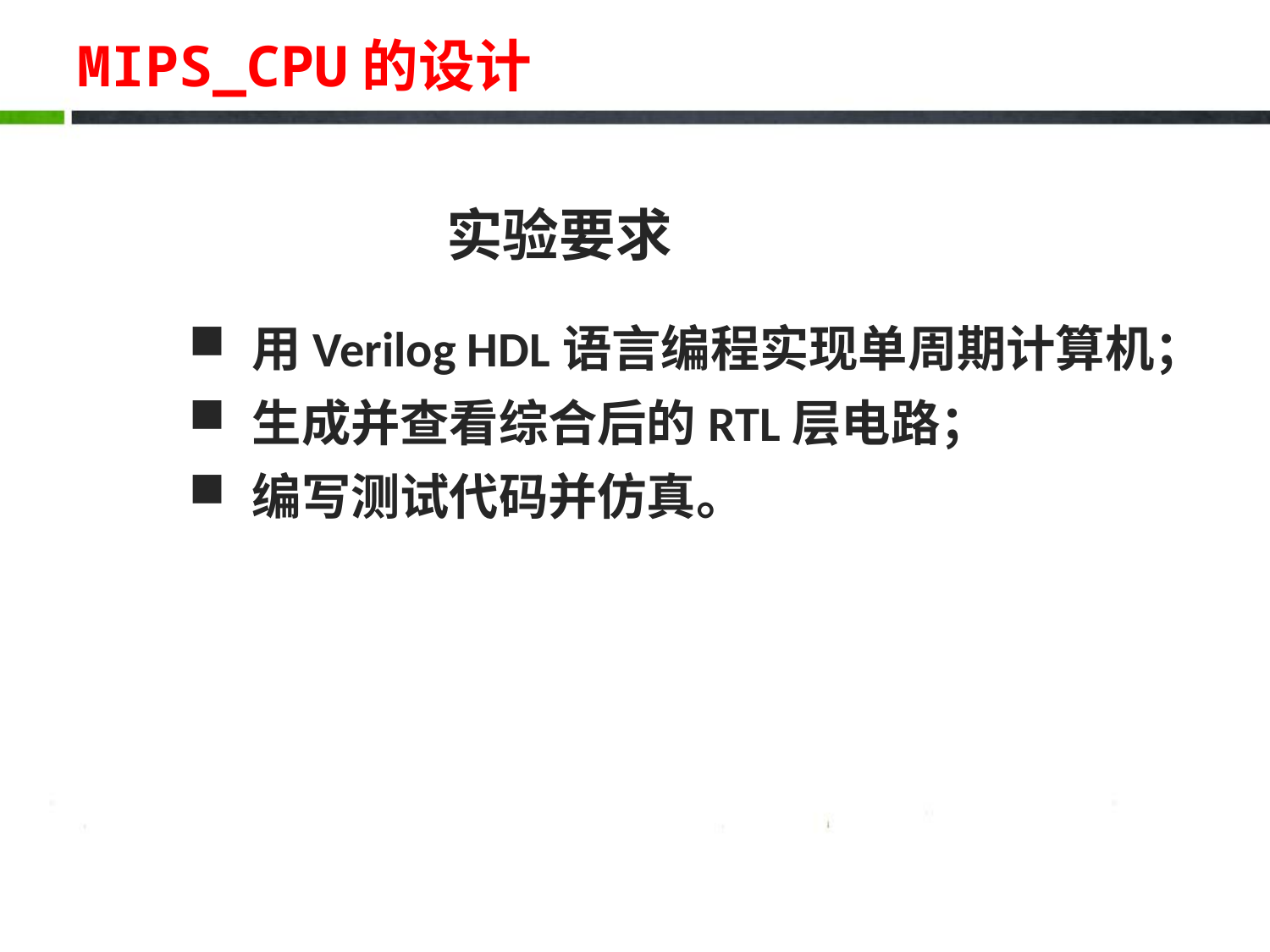

# MIPS_CPU的设计
实验要求
用Verilog HDL语言编程实现单周期计算机；
生成并查看综合后的RTL层电路；
编写测试代码并仿真。